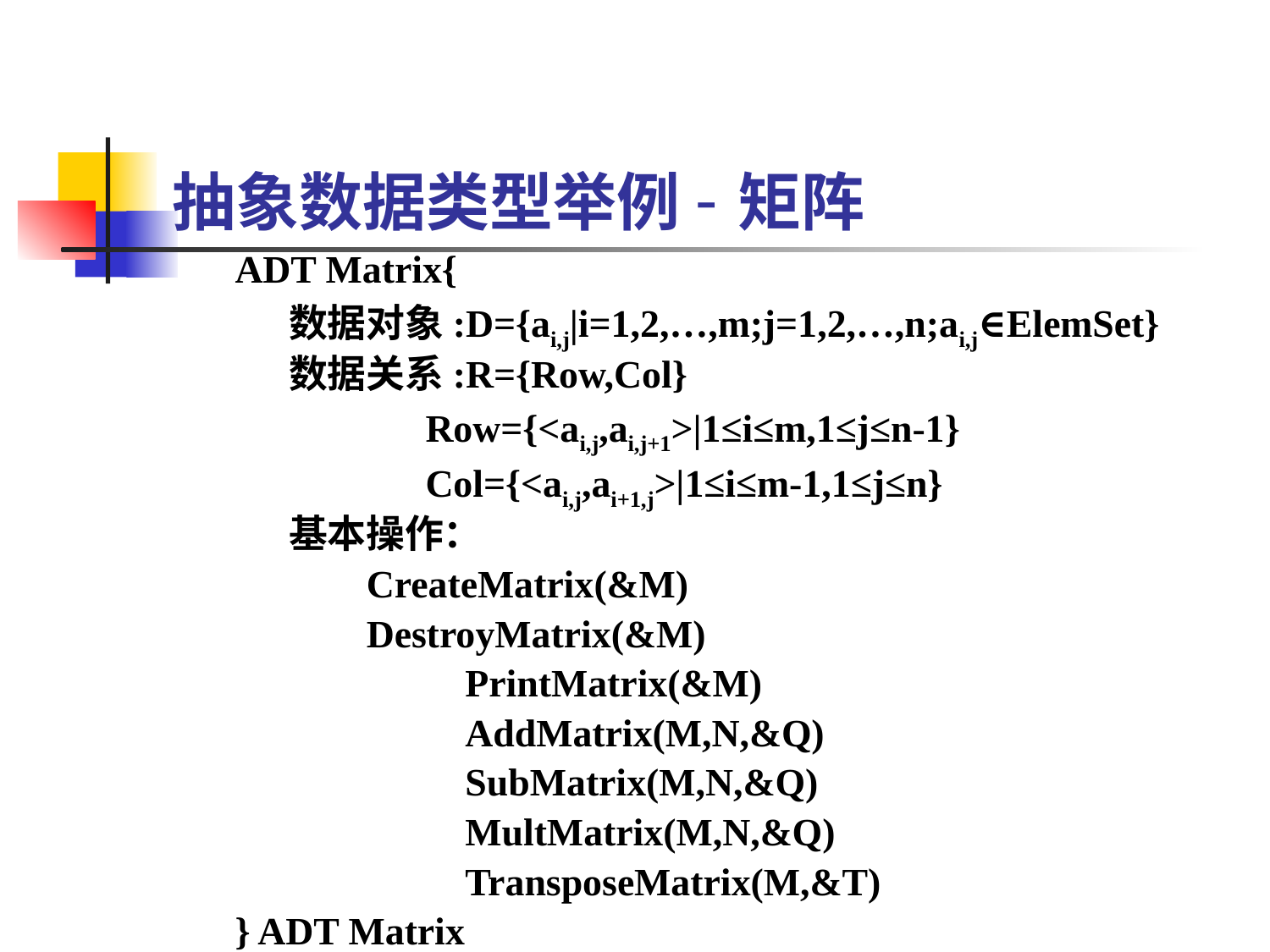

# 抽象数据类型举例-矩阵
ADT Matrix{
     数据对象:D={ai,j|i=1,2,…,m;j=1,2,…,n;ai,j∈ElemSet}
     数据关系:R={Row,Col}
Row={<ai,j,ai,j+1>|1≤i≤m,1≤j≤n-1}
Col={<ai,j,ai+1,j>|1≤i≤m-1,1≤j≤n}
     基本操作：
       CreateMatrix(&M)
       DestroyMatrix(&M)
		PrintMatrix(&M)
		AddMatrix(M,N,&Q)
		SubMatrix(M,N,&Q)
		MultMatrix(M,N,&Q)
		TransposeMatrix(M,&T)
} ADT Matrix